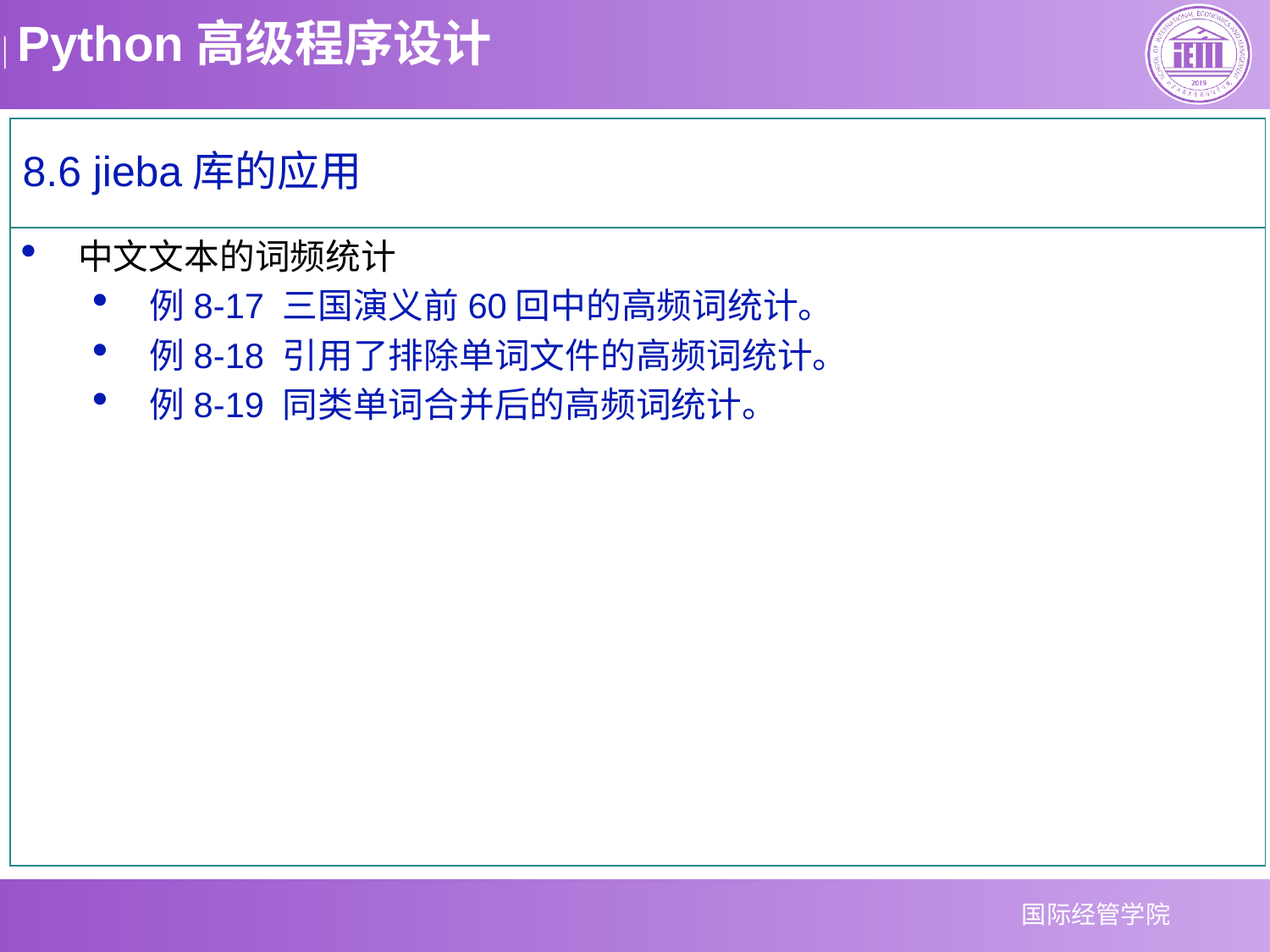

8.6 jieba库的应用
中文文本的词频统计
例8-17 三国演义前60回中的高频词统计。
例8-18 引用了排除单词文件的高频词统计。
例8-19 同类单词合并后的高频词统计。